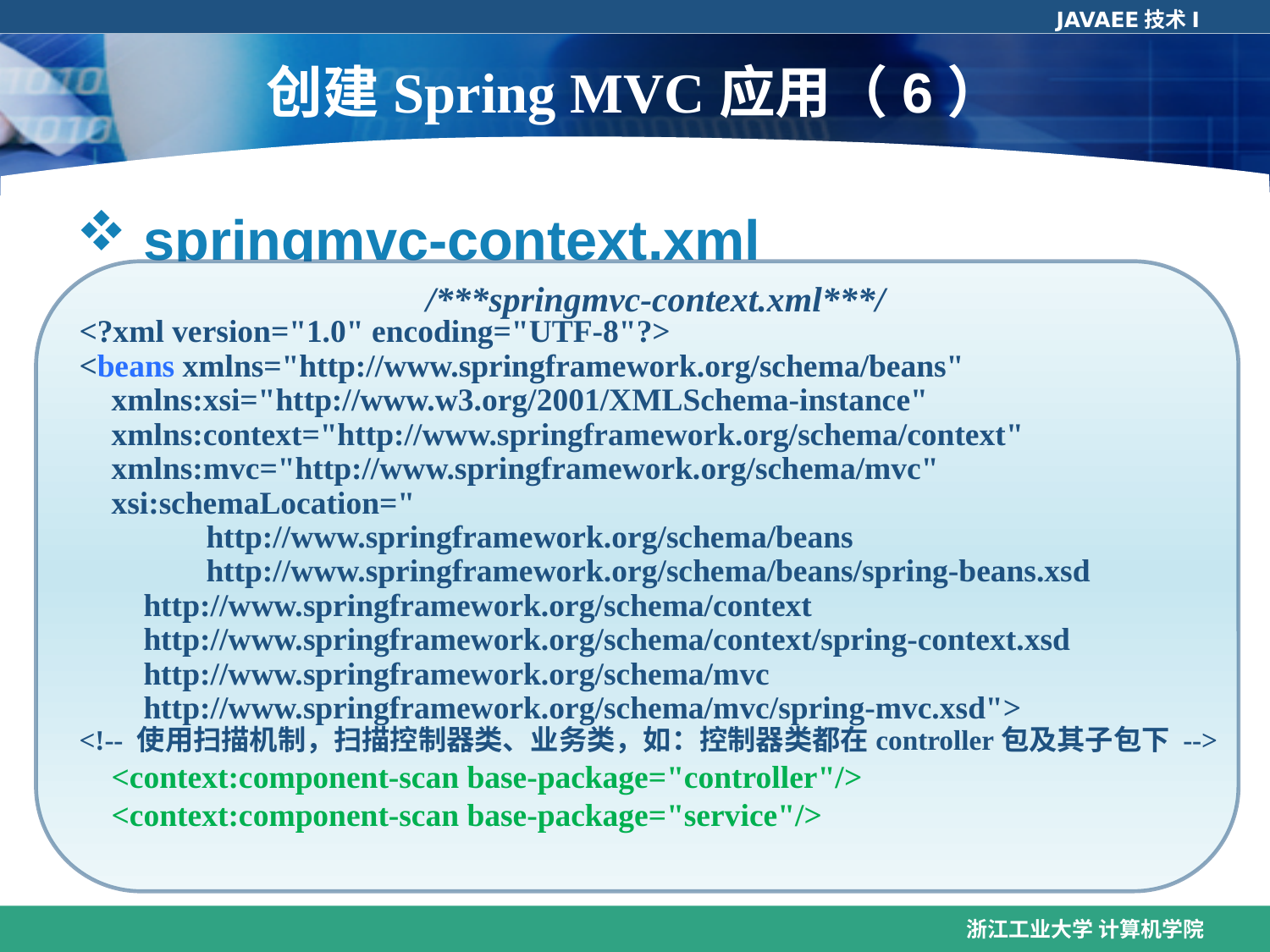

# 创建Spring MVC应用（6）
 springmvc-context.xml

                                       /***springmvc-context.xml***/
<?xml version="1.0" encoding="UTF-8"?>
<beans xmlns="http://www.springframework.org/schema/beans"
    xmlns:xsi="http://www.w3.org/2001/XMLSchema-instance"
    xmlns:context="http://www.springframework.org/schema/context"
    xmlns:mvc="http://www.springframework.org/schema/mvc"
    xsi:schemaLocation="
    	http://www.springframework.org/schema/beans
    	http://www.springframework.org/schema/beans/spring-beans.xsd
        http://www.springframework.org/schema/context
        http://www.springframework.org/schema/context/spring-context.xsd
        http://www.springframework.org/schema/mvc
        http://www.springframework.org/schema/mvc/spring-mvc.xsd">
<!-- 使用扫描机制，扫描控制器类、业务类，如：控制器类都在controller包及其子包下 -->
    <context:component-scan base-package="controller"/>
    <context:component-scan base-package="service"/>